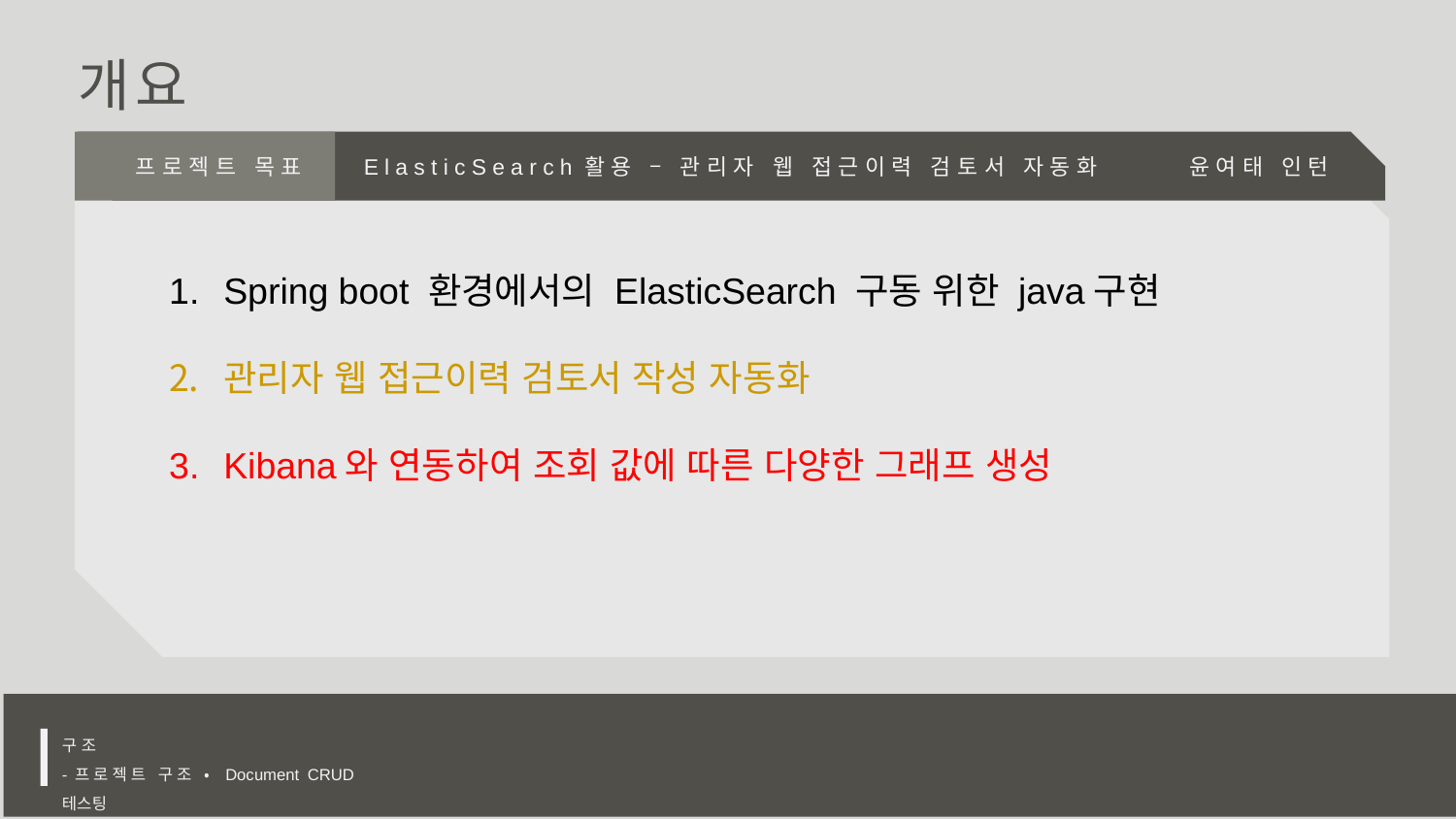

개요

   프로젝트 목표
ElasticSearch활용 – 관리자 웹 접근이력 검토서 자동화
윤여태 인턴
Spring boot 환경에서의 ElasticSearch 구동 위한 java구현

관리자 웹 접근이력 검토서 작성 자동화

Kibana와 연동하여 조회 값에 따른 다양한 그래프 생성

구 조
-프로젝트 구조 • Document CRUD 테스팅